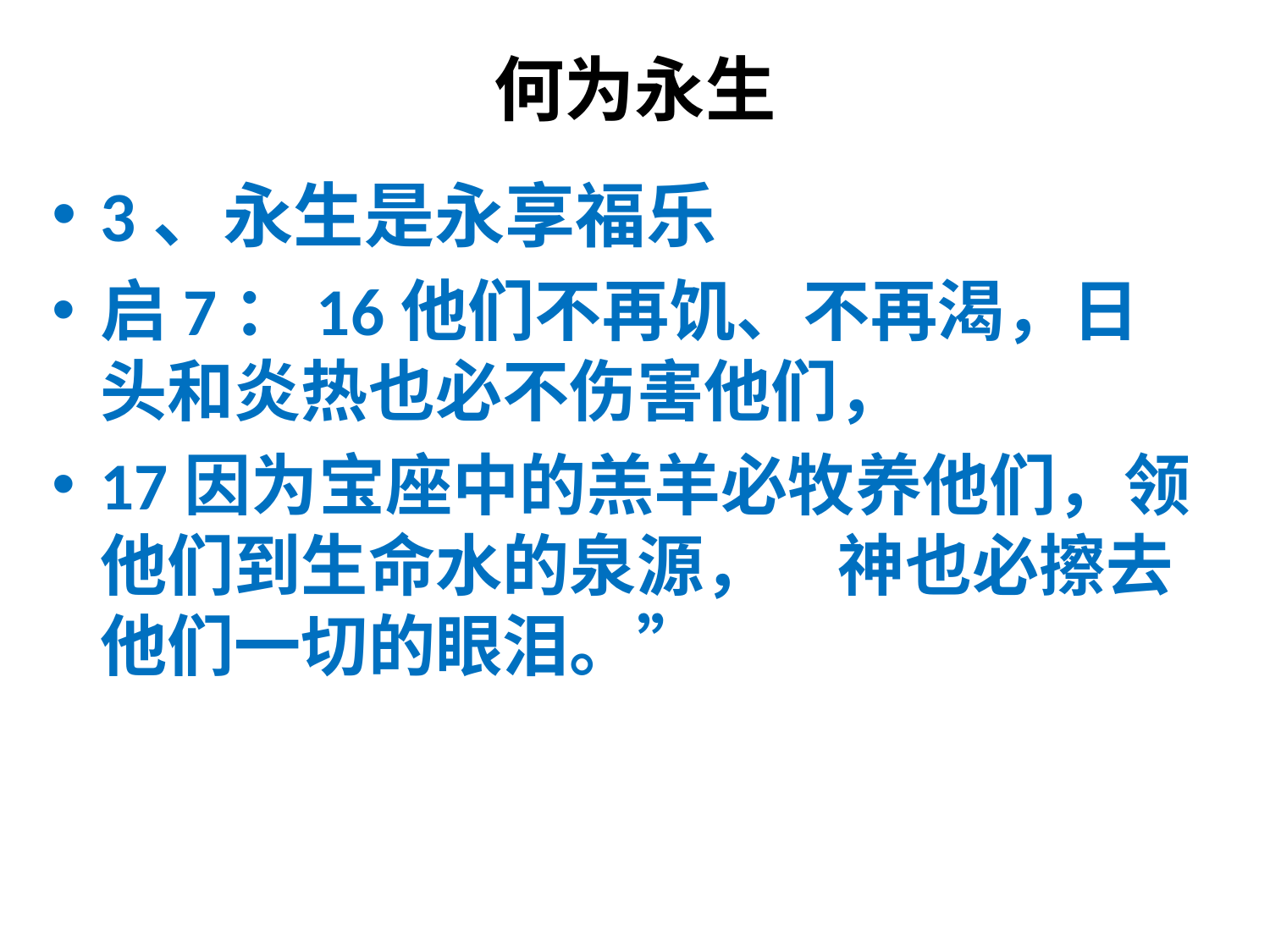

# 何为永生
3、永生是永享福乐
启7：16他们不再饥、不再渴，日头和炎热也必不伤害他们，
17因为宝座中的羔羊必牧养他们，领他们到生命水的泉源，　神也必擦去他们一切的眼泪。”